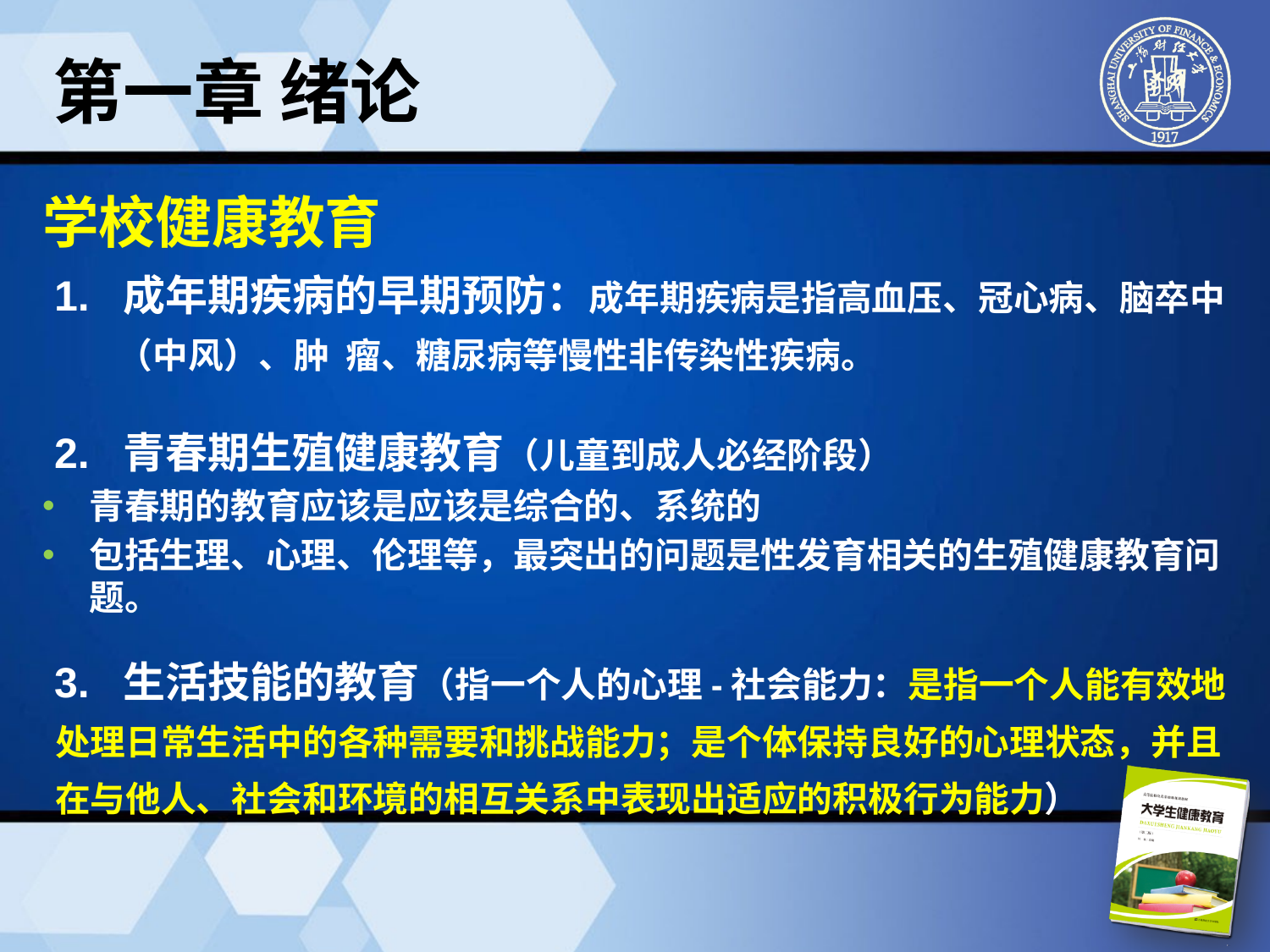

第一章 绪论
学校健康教育
 1.  成年期疾病的早期预防：成年期疾病是指高血压、冠心病、脑卒中（中风）、肿  瘤、糖尿病等慢性非传染性疾病。
 2.  青春期生殖健康教育（儿童到成人必经阶段）
青春期的教育应该是应该是综合的、系统的
包括生理、心理、伦理等，最突出的问题是性发育相关的生殖健康教育问题。
 3.  生活技能的教育（指一个人的心理-社会能力：是指一个人能有效地处理日常生活中的各种需要和挑战能力；是个体保持良好的心理状态，并且在与他人、社会和环境的相互关系中表现出适应的积极行为能力）